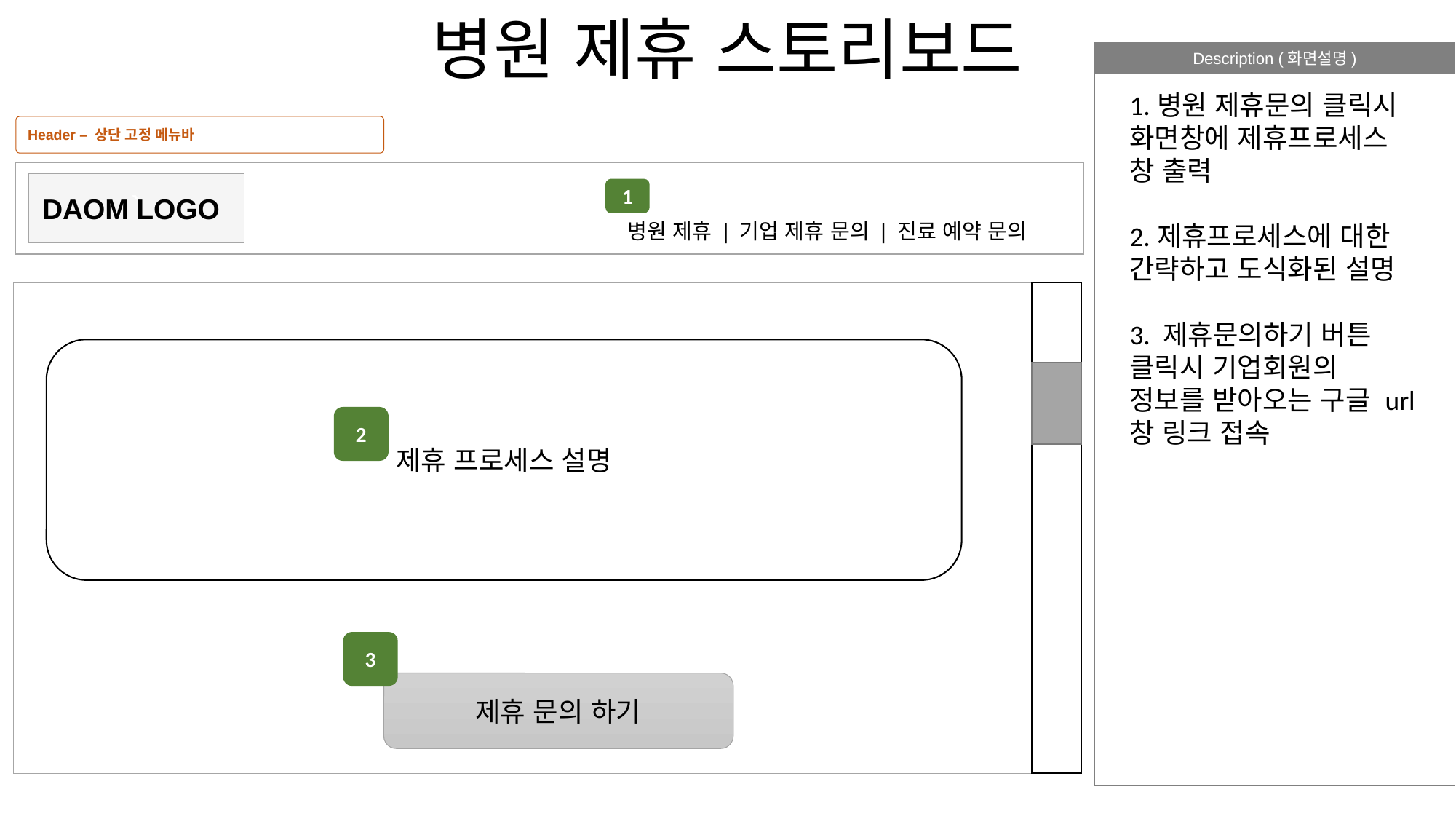

병원 제휴 스토리보드

Description (화면설명)

1.병원 제휴문의 클릭시 화면창에 제휴프로세스 창 출력

2.제휴프로세스에 대한 간략하고 도식화된 설명

3. 제휴문의하기 버튼 클릭시 기업회원의 정보를 받아오는 구글 url창 링크 접속
Header – 상단 고정 메뉴바

`
`
1
DAOM LOGO
병원 제휴 | 기업 제휴 문의 | 진료 예약 문의

제휴 프로세스 설명

2
3
제휴 문의 하기